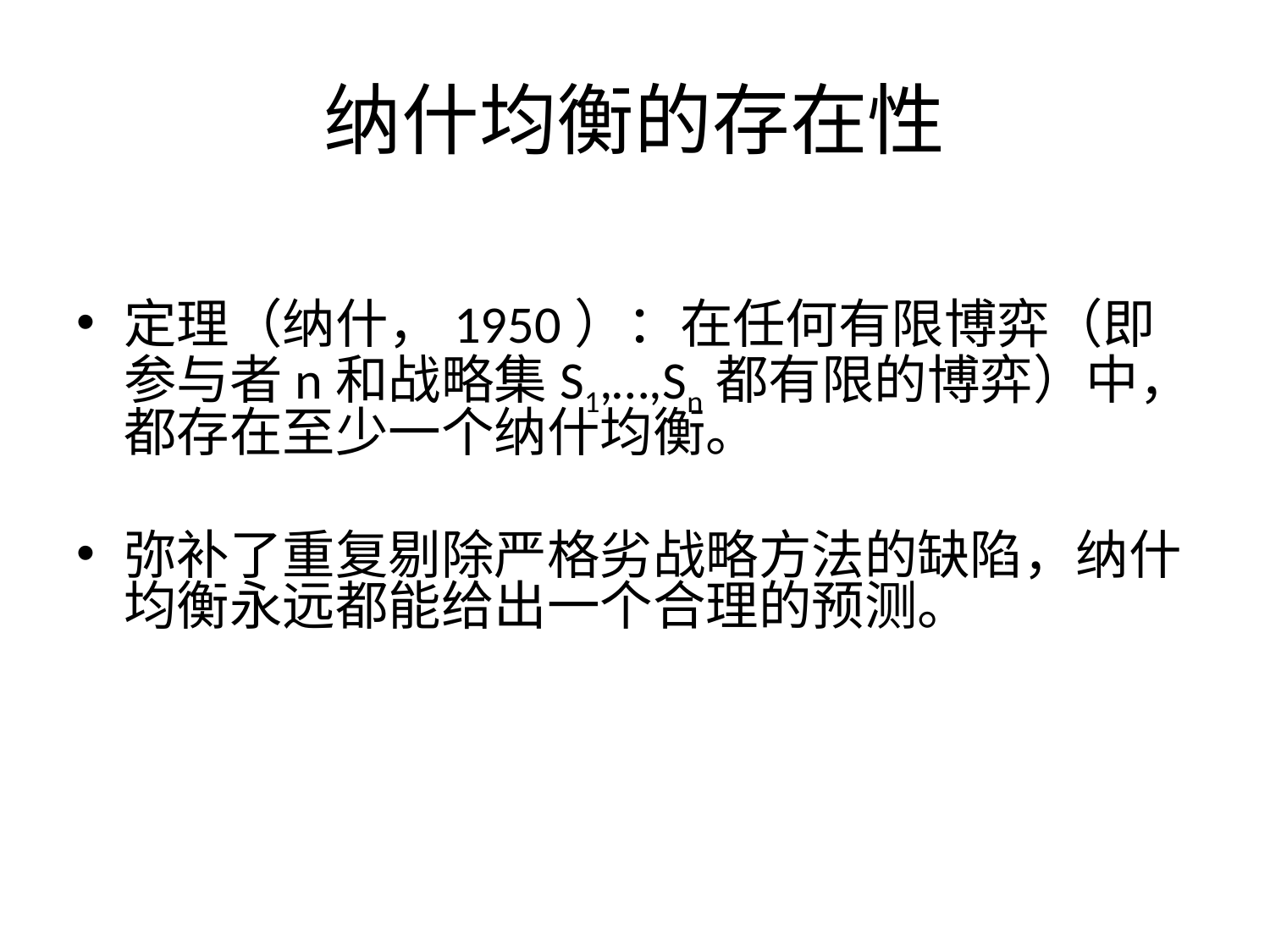

# 纳什均衡的存在性

定理（纳什，1950）：在任何有限博弈（即参与者n和战略集S1,…,Sn都有限的博弈）中，都存在至少一个纳什均衡。

弥补了重复剔除严格劣战略方法的缺陷，纳什均衡永远都能给出一个合理的预测。